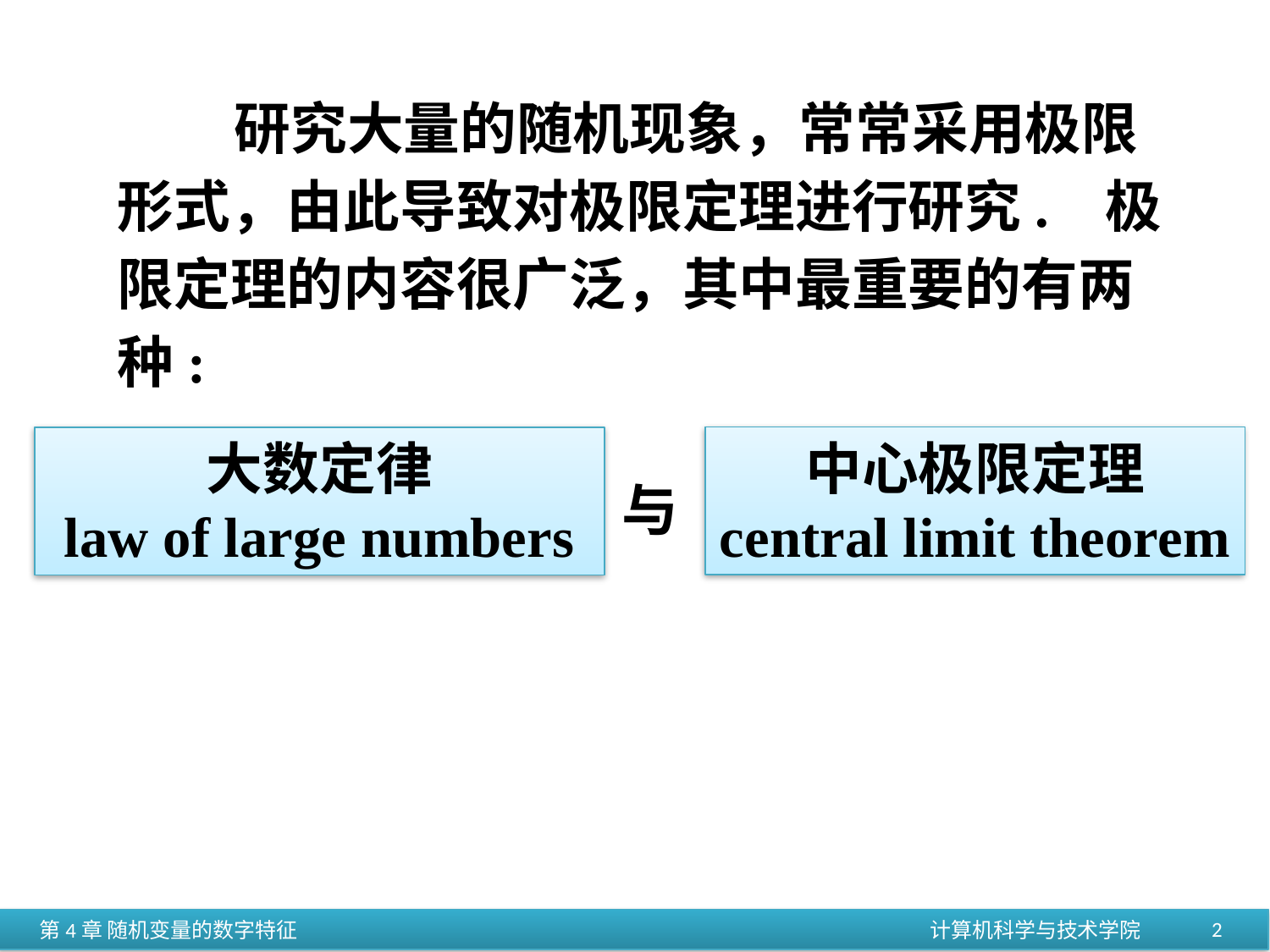

研究大量的随机现象，常常采用极限形式，由此导致对极限定理进行研究.   极限定理的内容很广泛，其中最重要的有两种:
中心极限定理
central limit theorem
大数定律
law of large numbers
与